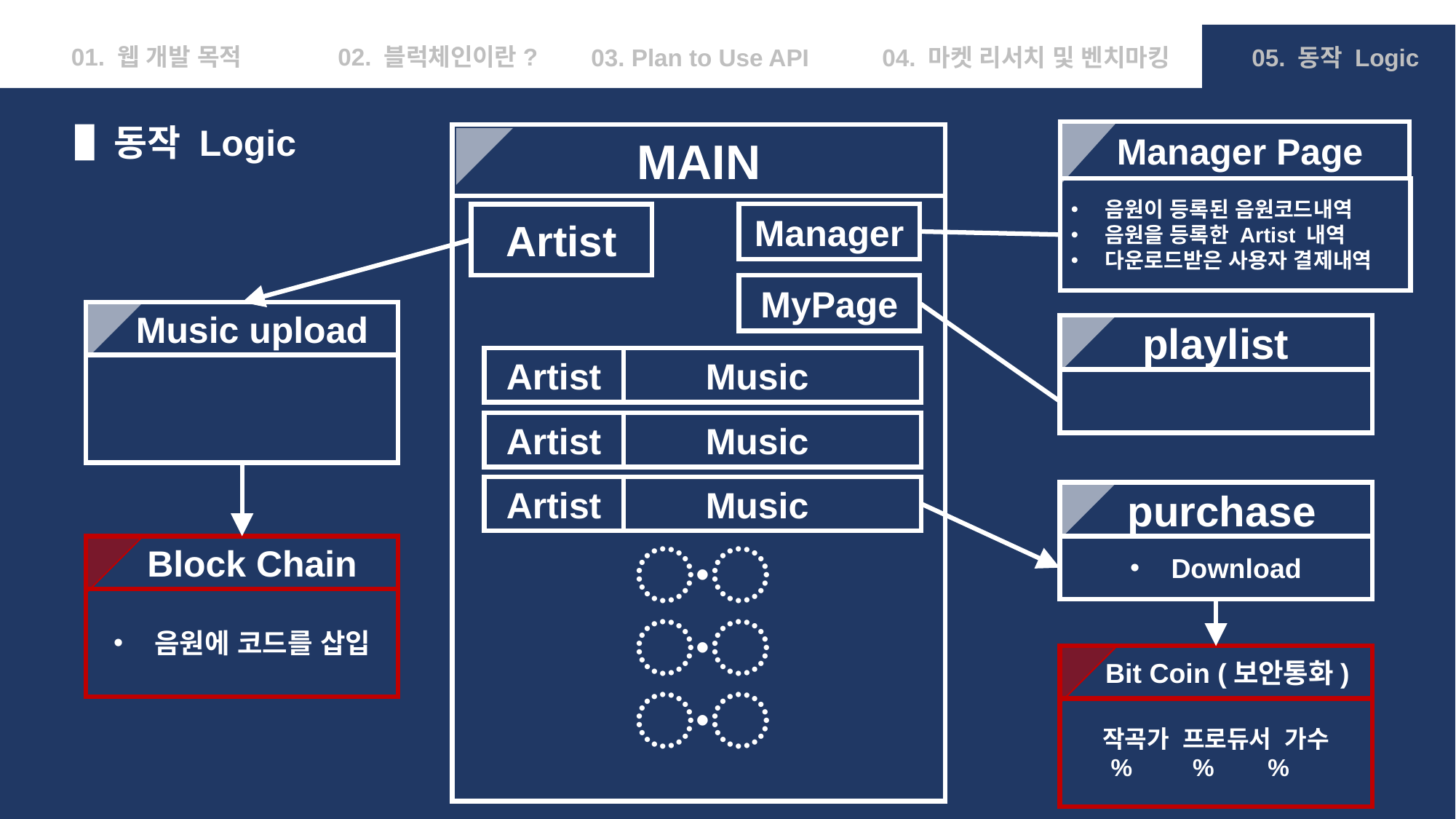

02. 블럭체인이란?
01. 웹 개발 목적
03. Plan to Use API
04. 마켓 리서치 및 벤치마킹
05. 동작 Logic

동작 Logic
 Manager Page

MAIN

음원이 등록된 음원코드내역
음원을 등록한 Artist 내역
다운로드받은 사용자 결제내역

Manager
Artist
MyPage
  Music upload

playlist

	Music
Artist

	Music
Artist
	Music
Artist
 purchase

Download
〮
〮
〮
  Block Chain

음원에 코드를 삽입
   Bit Coin (보안통화)

작곡가  프로듀서  가수
      %         %        %